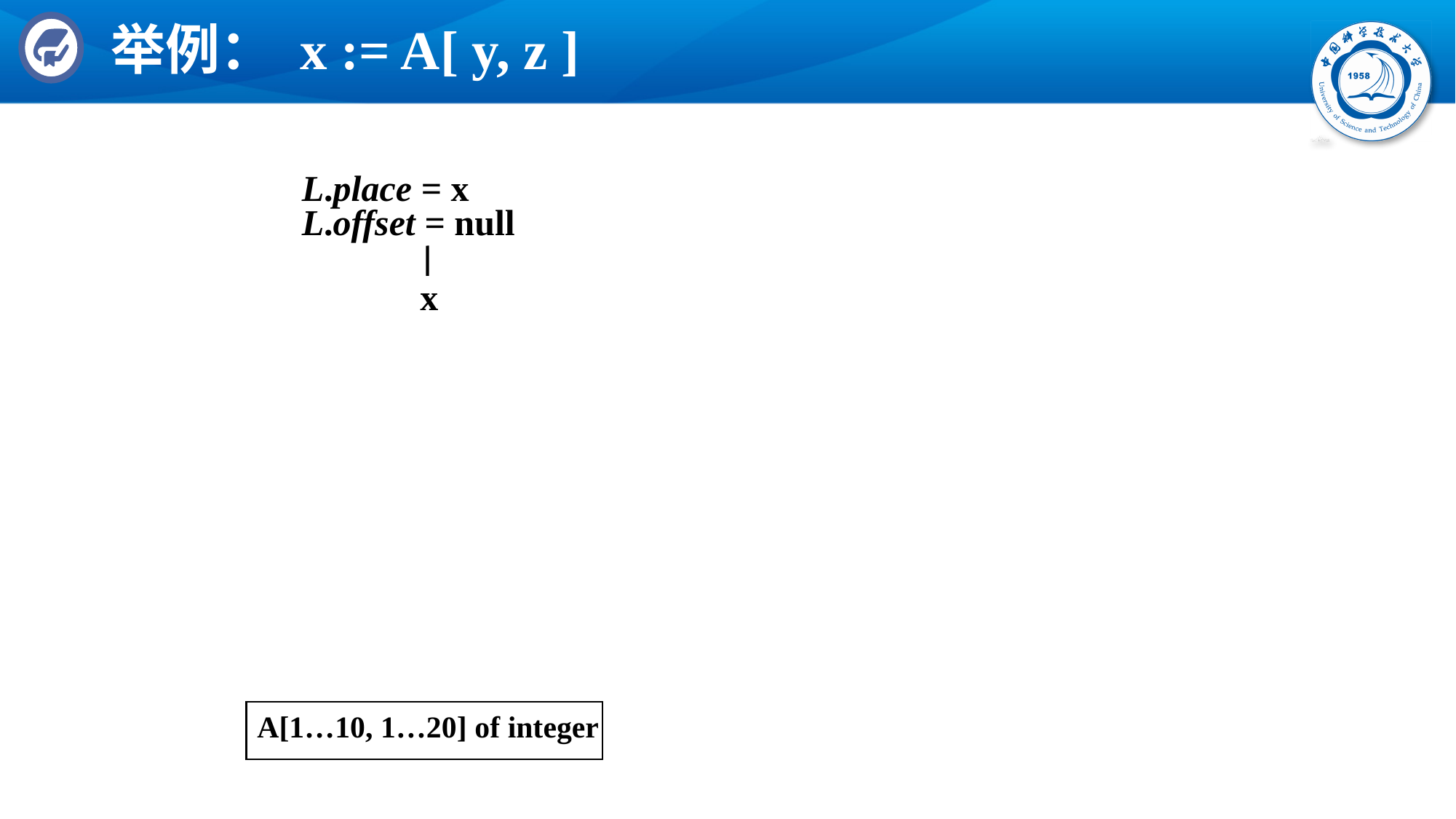

# 举例： x := A[ y, z ]

L.place = x
L.offset = null

x
A[1…10, 1…20] of integer